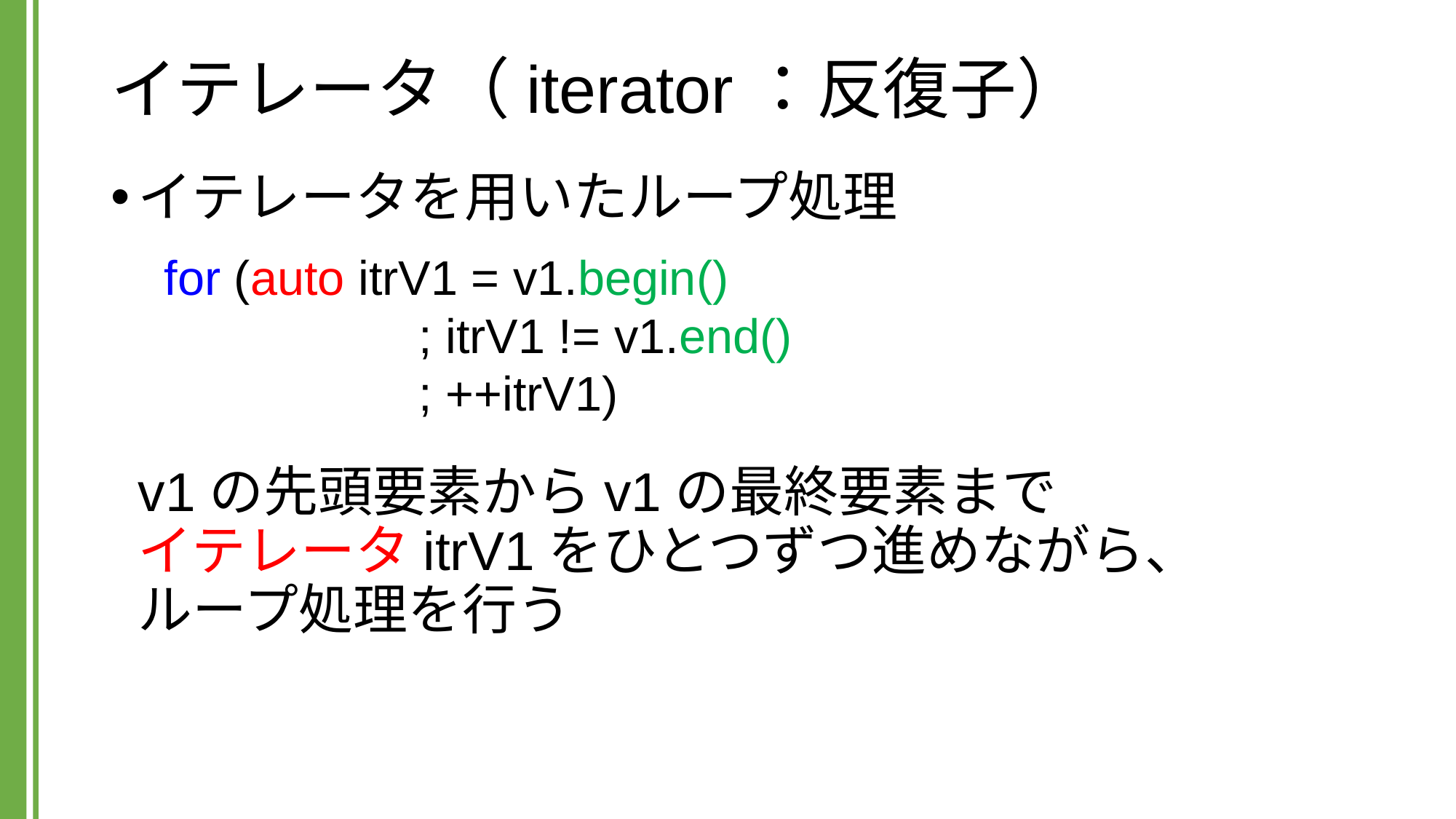

# イテレータ（iterator：反復子）
イテレータを用いたループ処理
v1の先頭要素からv1の最終要素まで
イテレータitrV1をひとつずつ進めながら、
ループ処理を行う
for (auto itrV1 = v1.begin()
　　　　　; itrV1 != v1.end()
　　　　　; ++itrV1)